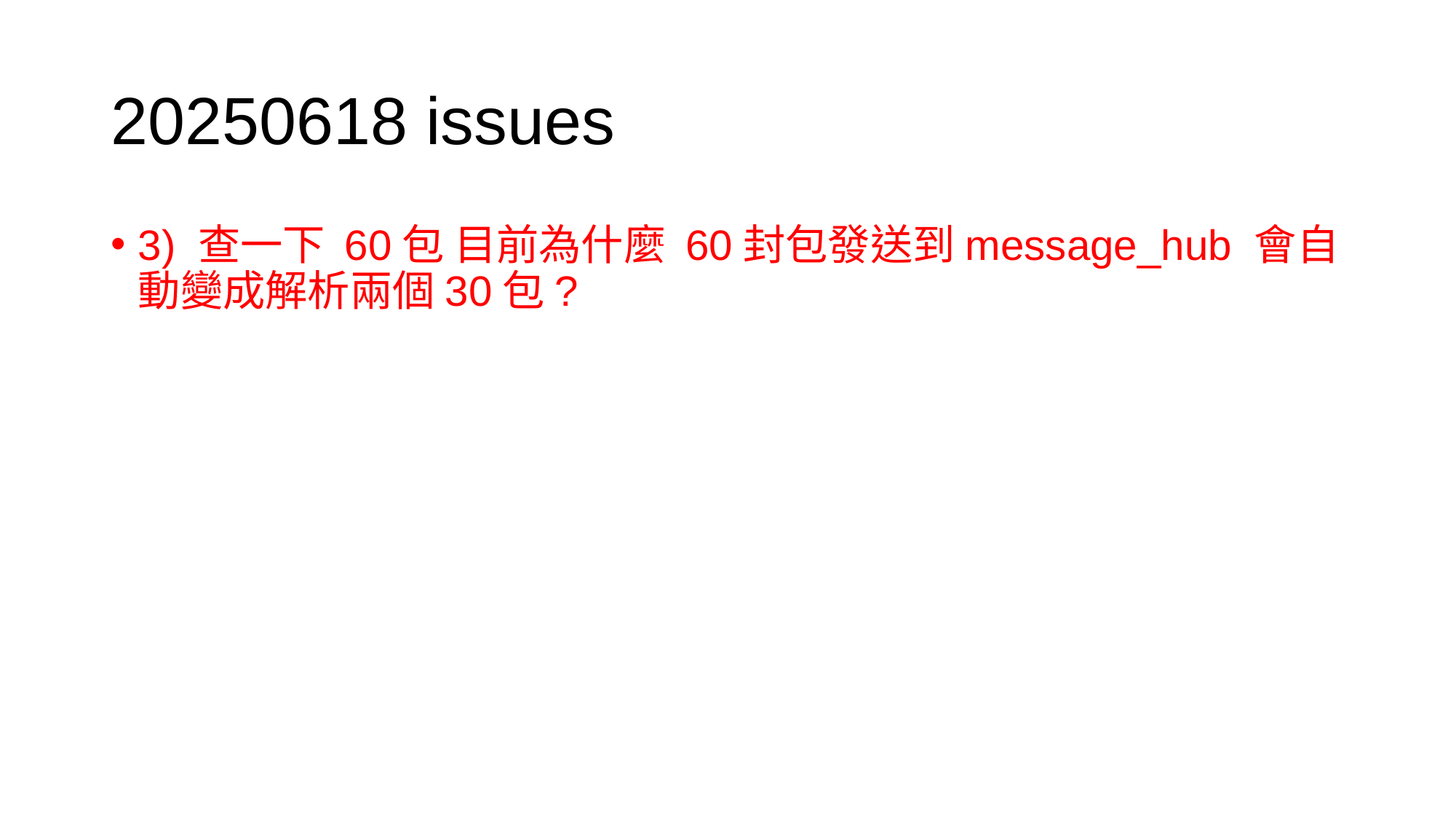

# 20250618 issues
3) 查一下 60包 目前為什麼 60封包發送到message_hub 會自動變成解析兩個30包?